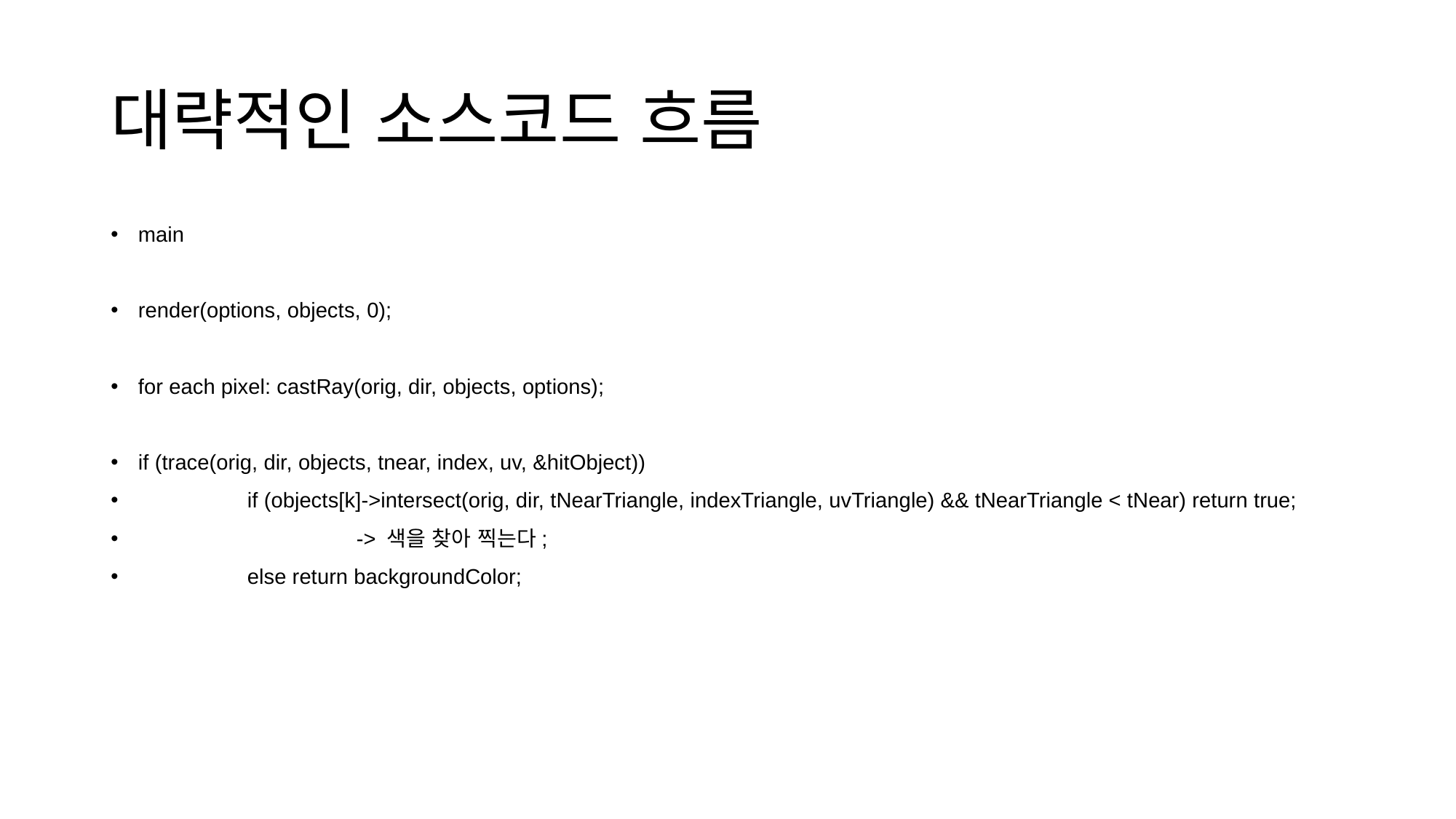

# 대략적인 소스코드 흐름
main

render(options, objects, 0);

for each pixel: castRay(orig, dir, objects, options);

if (trace(orig, dir, objects, tnear, index, uv, &hitObject))
	if (objects[k]->intersect(orig, dir, tNearTriangle, indexTriangle, uvTriangle) && tNearTriangle < tNear) return true;
		-> 색을 찾아 찍는다;
	else return backgroundColor;